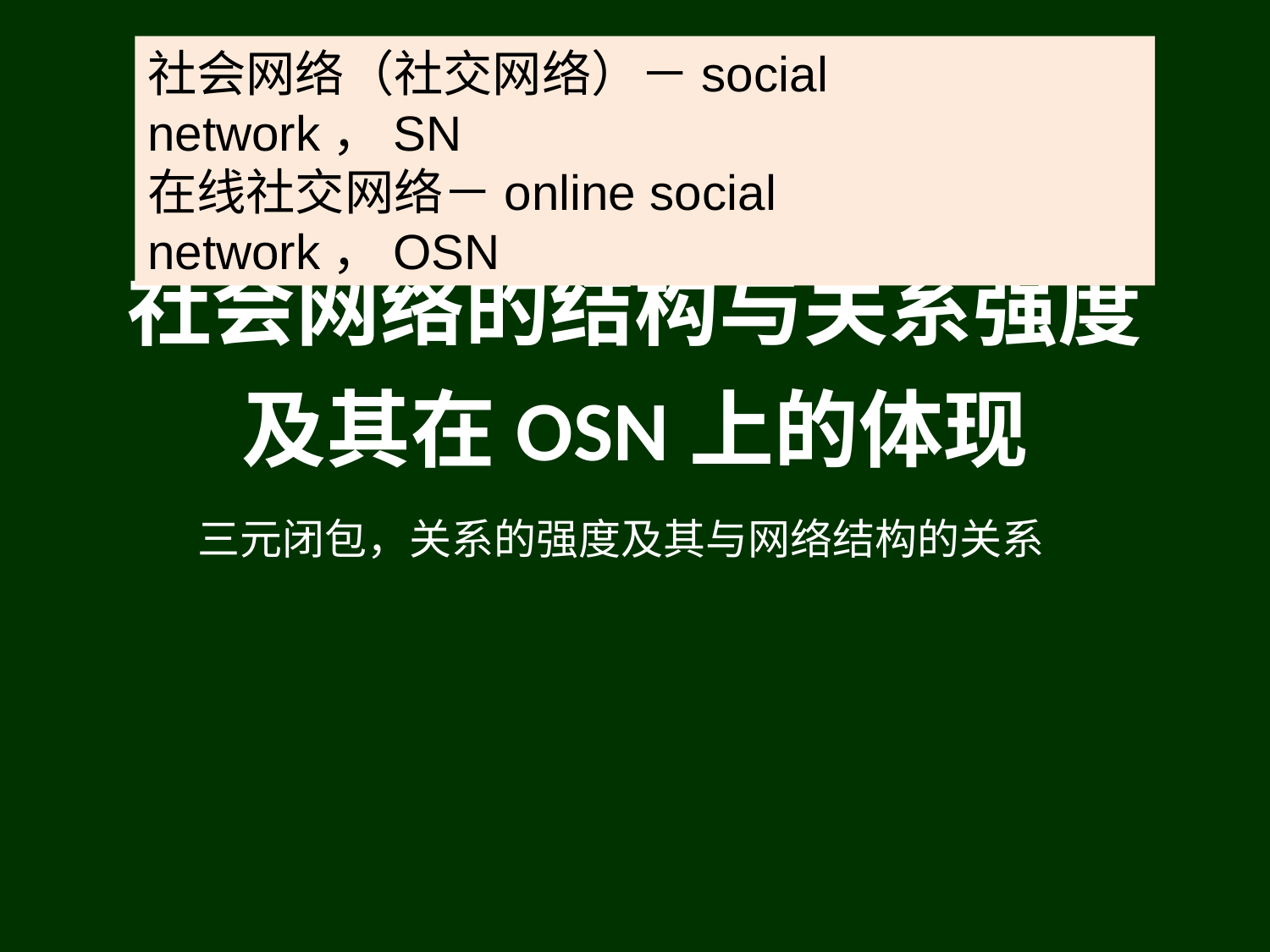

社会网络（社交网络）－social network，SN
在线社交网络－online social network，OSN
# 社会网络的结构与关系强度 及其在OSN上的体现
三元闭包，关系的强度及其与网络结构的关系